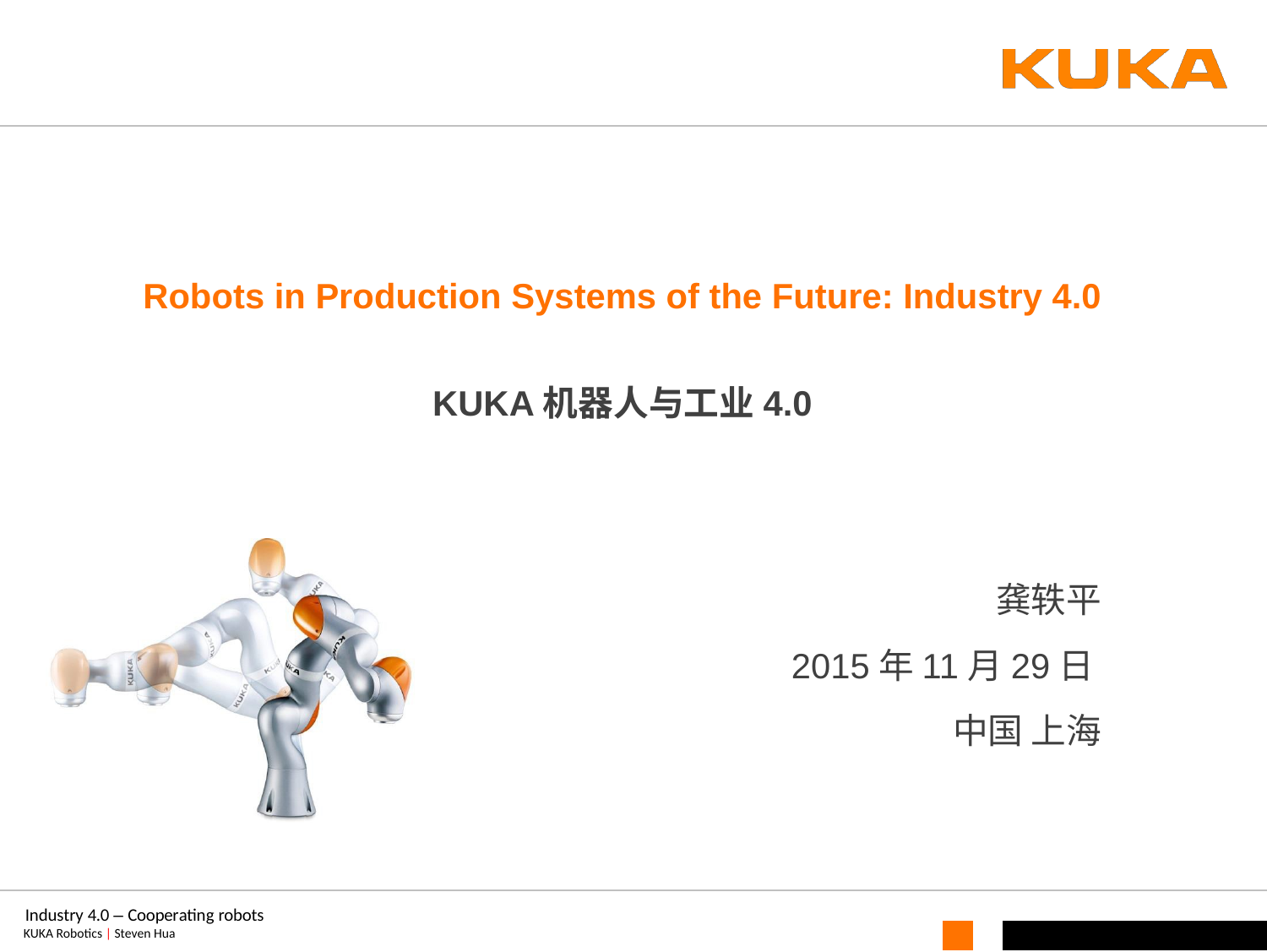

Robots in Production Systems of the Future: Industry 4.0

KUKA机器人与工业4.0

龚轶平
2015年11月29日
中国 上海

Industry 4.0 – Cooperating robots
KUKA Robotics | Steven Hua